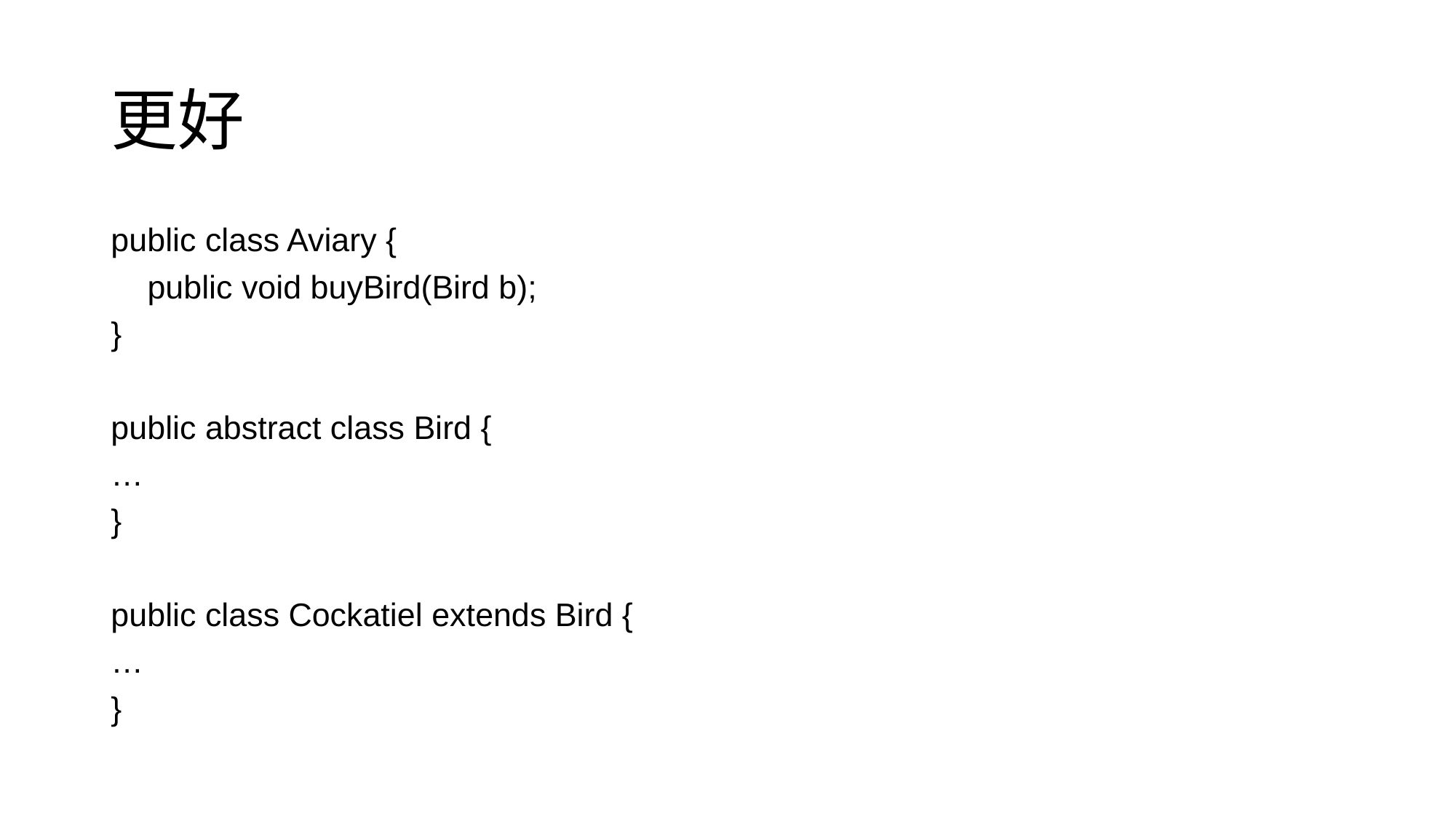

# 更好
public class Aviary {
    public void buyBird(Bird b);
}

public abstract class Bird {
…
}

public class Cockatiel extends Bird {
…
}